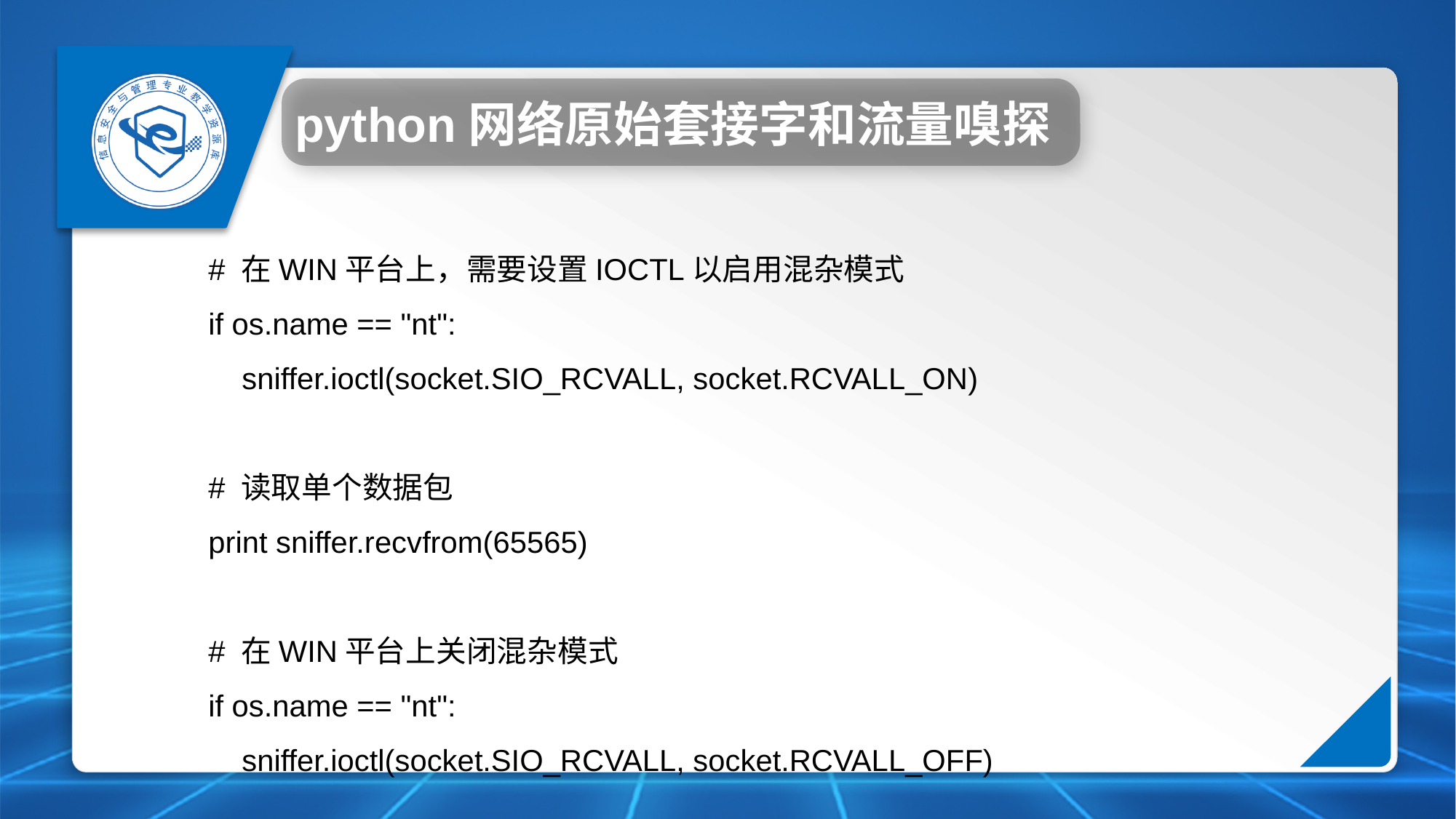

python网络原始套接字和流量嗅探
# 在WIN平台上，需要设置IOCTL以启用混杂模式
if os.name == "nt":
    sniffer.ioctl(socket.SIO_RCVALL, socket.RCVALL_ON)

# 读取单个数据包
print sniffer.recvfrom(65565)

# 在WIN平台上关闭混杂模式
if os.name == "nt":
    sniffer.ioctl(socket.SIO_RCVALL, socket.RCVALL_OFF)